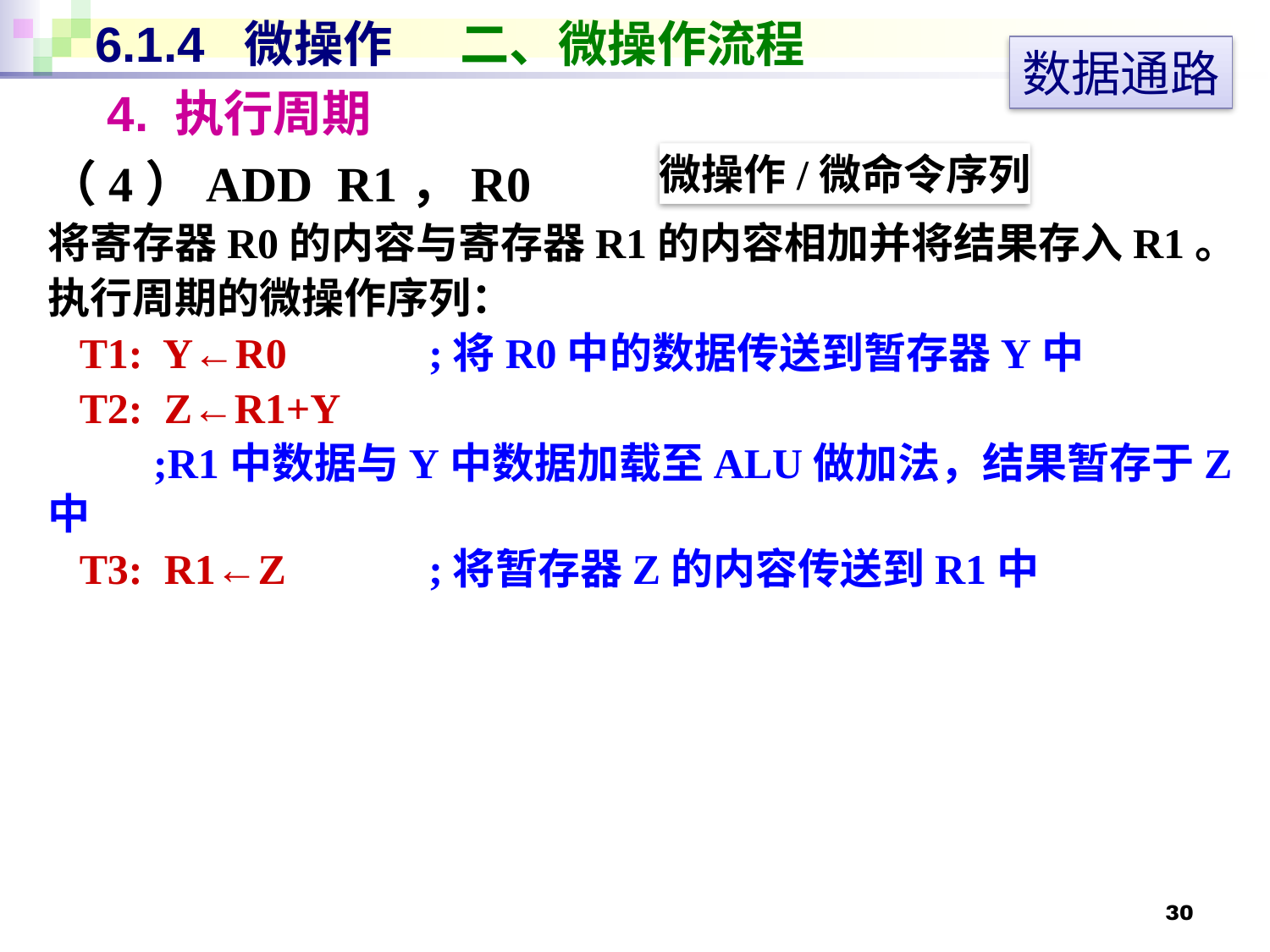

# 6.1.4  微操作      二、微操作流程
数据通路
4. 执行周期
微操作/微命令序列
（4）ADD  R1，R0
将寄存器R0的内容与寄存器R1的内容相加并将结果存入R1。
执行周期的微操作序列：
   T1:  Y←R0		;将R0中的数据传送到暂存器Y中
   T2:  Z←R1+Y
          ;R1中数据与Y中数据加载至ALU做加法，结果暂存于Z中
   T3:  R1←Z		;将暂存器Z的内容传送到R1中
30